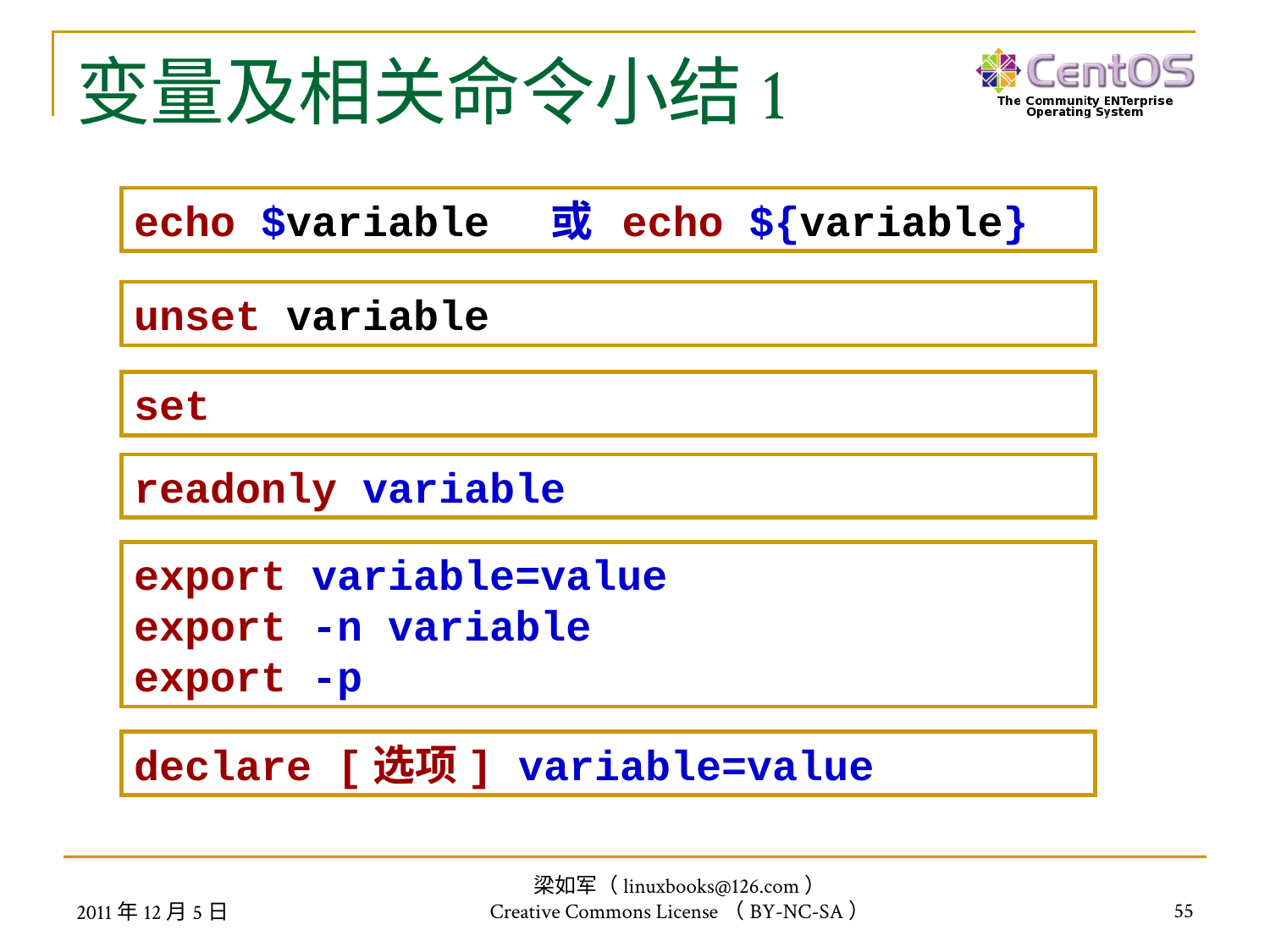

# 变量及相关命令小结1
echo $variable  或  echo ${variable}
unset variable
set
readonly variable
export variable=value
export -n variable
export -p
declare [选项] variable=value
梁如军（linuxbooks@126.com）
Creative Commons License（BY-NC-SA）
2011年12月5日
55